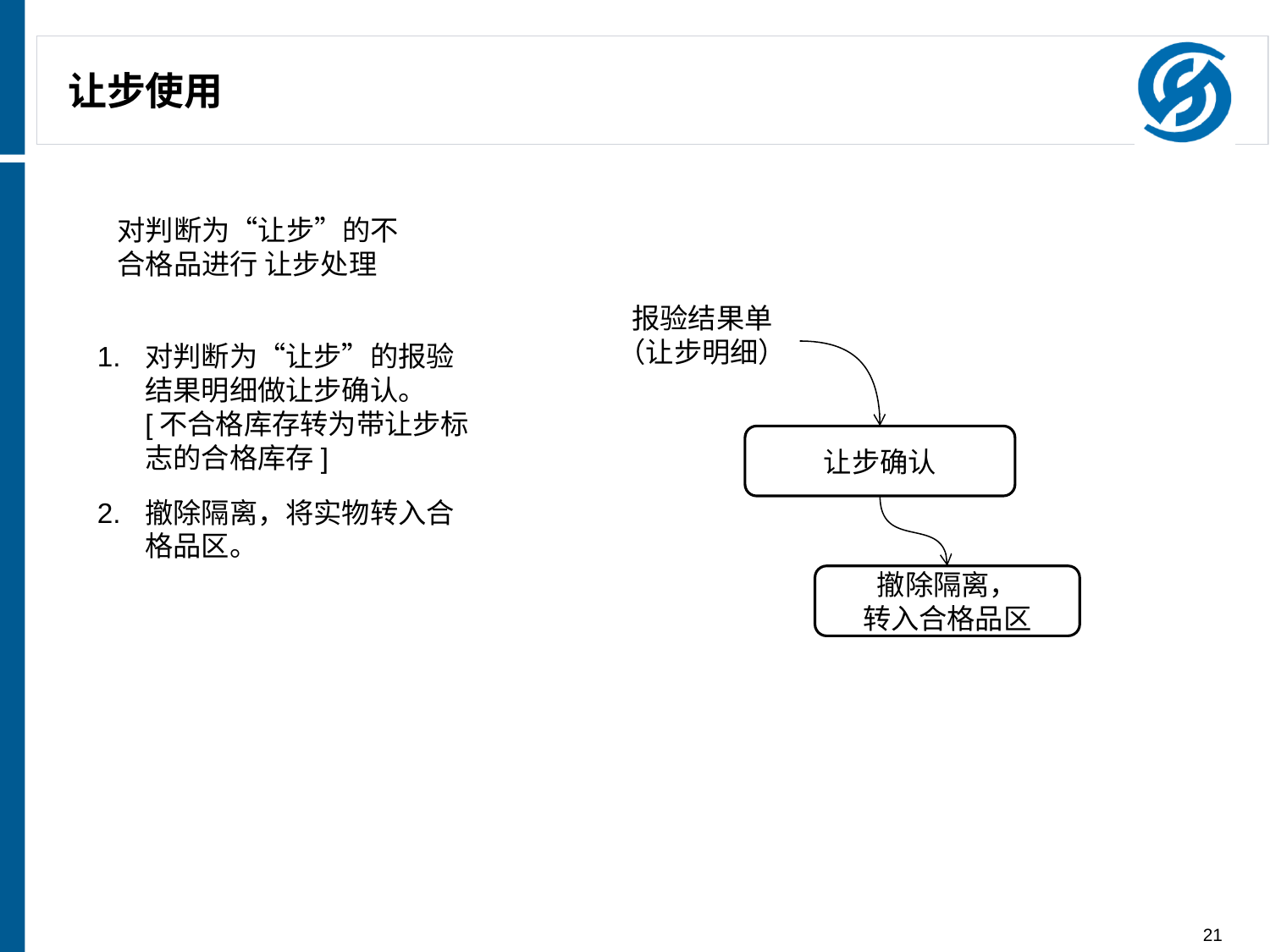

# 让步使用
对判断为“让步”的不合格品进行 让步处理
对判断为“让步”的报验结果明细做让步确认。 [不合格库存转为带让步标志的合格库存]
撤除隔离，将实物转入合格品区。
报验结果单（让步明细）
让步确认
撤除隔离，
转入合格品区
21